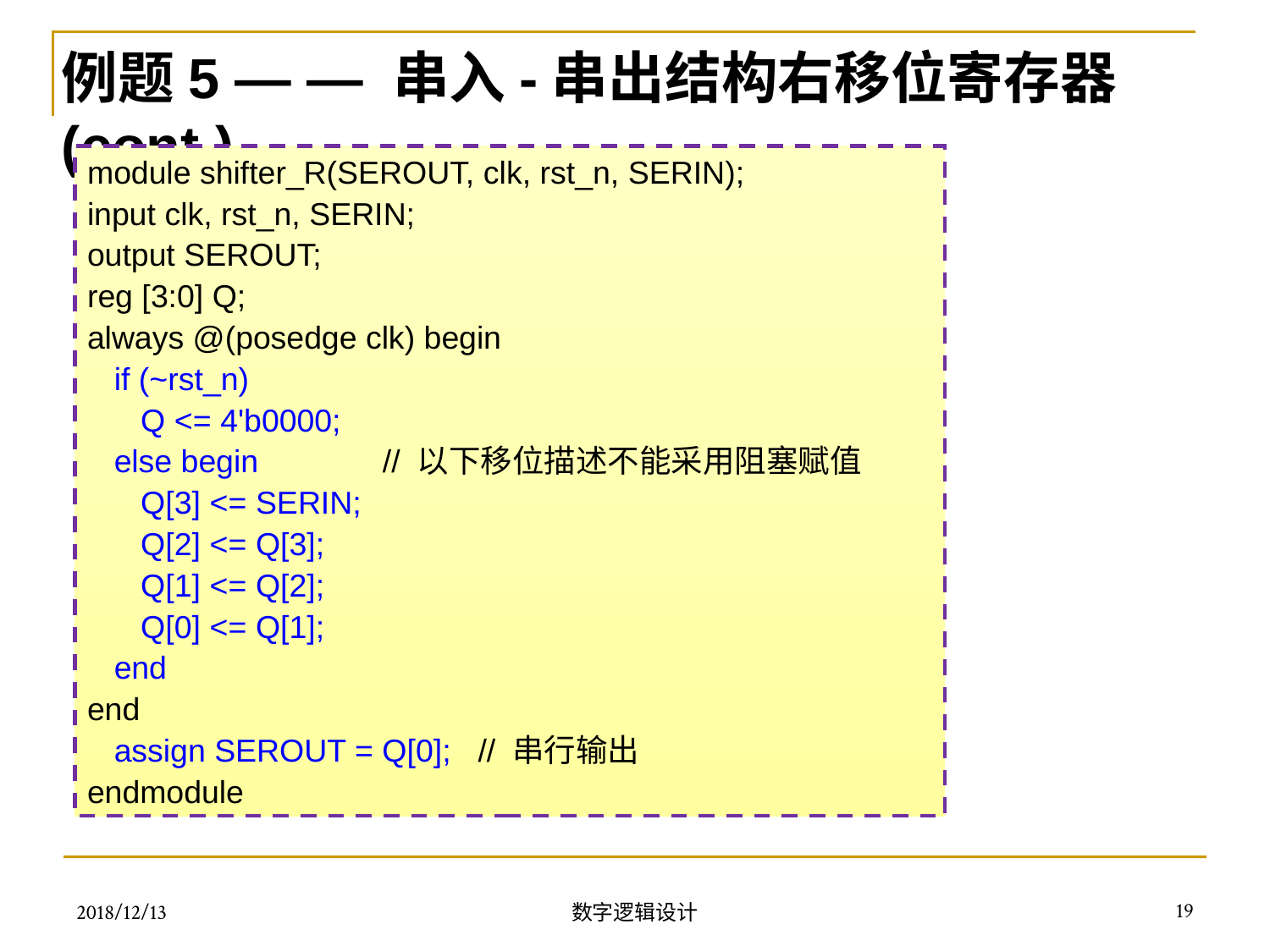

例题5 — — 串入-串出结构右移位寄存器(cont.)
module shifter_R(SEROUT, clk, rst_n, SERIN);
input clk, rst_n, SERIN;
output SEROUT;
reg [3:0] Q;
always @(posedge clk) begin
   if (~rst_n)
      Q <= 4'b0000;
   else begin              // 以下移位描述不能采用阻塞赋值
      Q[3] <= SERIN;
      Q[2] <= Q[3];
      Q[1] <= Q[2];
      Q[0] <= Q[1];
   end
end
   assign SEROUT = Q[0];   // 串行输出
endmodule
2018/12/13
19
数字逻辑设计